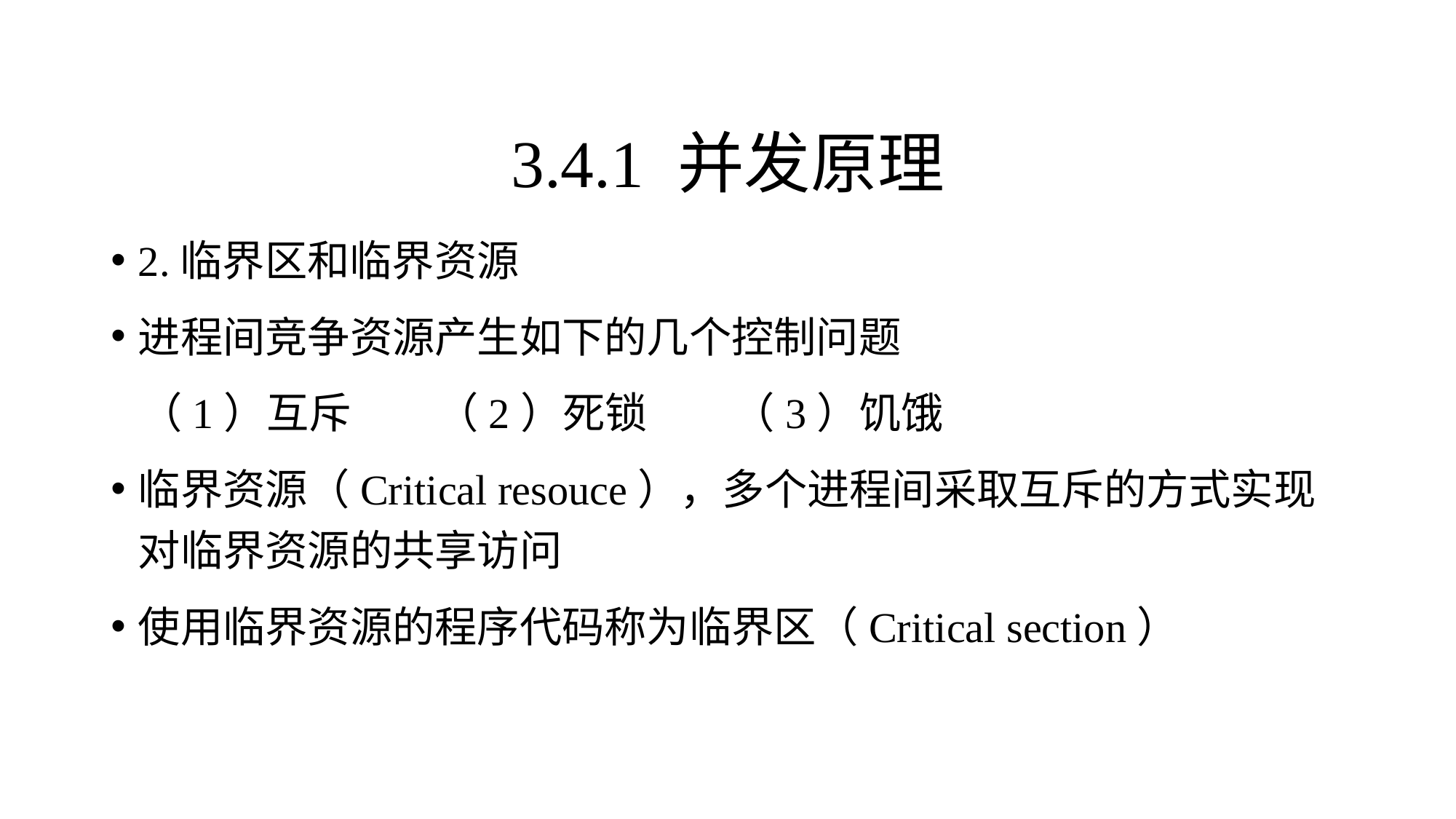

2.临界区和临界资源
进程间竞争资源产生如下的几个控制问题
  （1）互斥         （2）死锁         （3）饥饿
临界资源（Critical resouce），多个进程间采取互斥的方式实现对临界资源的共享访问
使用临界资源的程序代码称为临界区（Critical section）
3.4.1 并发原理
4